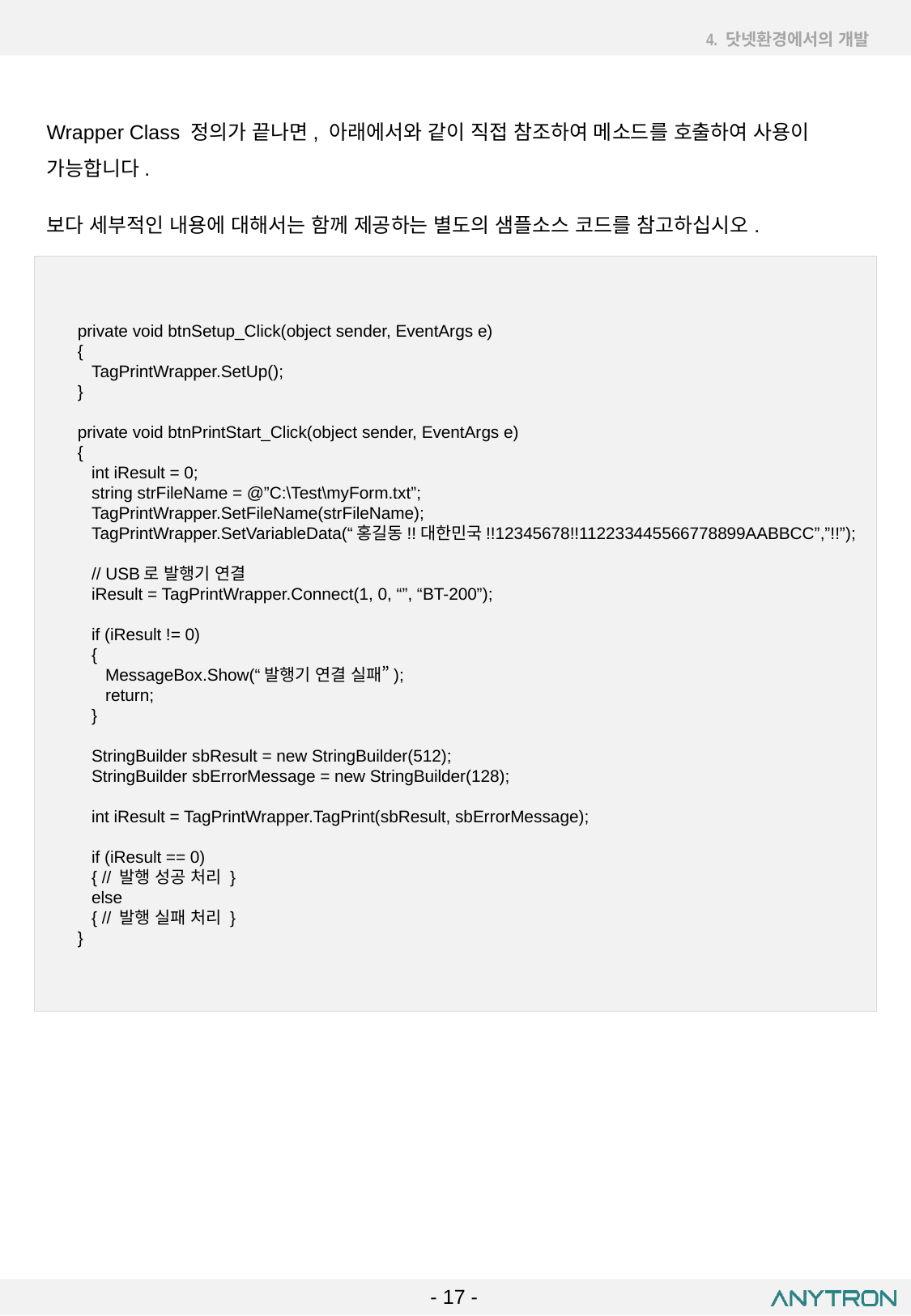

4. 닷넷환경에서의 개발
Wrapper Class 정의가 끝나면, 아래에서와 같이 직접 참조하여 메소드를 호출하여 사용이 가능합니다.
보다 세부적인 내용에 대해서는 함께 제공하는 별도의 샘플소스 코드를 참고하십시오.
private void btnSetup_Click(object sender, EventArgs e)
{
   TagPrintWrapper.SetUp();
}

private void btnPrintStart_Click(object sender, EventArgs e)
{
   int iResult = 0;
   string strFileName = @”C:\Test\myForm.txt”;
   TagPrintWrapper.SetFileName(strFileName);
   TagPrintWrapper.SetVariableData(“홍길동!!대한민국!!12345678!!112233445566778899AABBCC”,”!!”);

   // USB로 발행기 연결
   iResult = TagPrintWrapper.Connect(1, 0, “”, “BT-200”);

   if (iResult != 0)
   {
      MessageBox.Show(“발행기 연결 실패”);
      return;
   }

   StringBuilder sbResult = new StringBuilder(512);
   StringBuilder sbErrorMessage = new StringBuilder(128);

   int iResult = TagPrintWrapper.TagPrint(sbResult, sbErrorMessage);

   if (iResult == 0)
   { // 발행 성공 처리 }
   else
   { // 발행 실패 처리 }
}